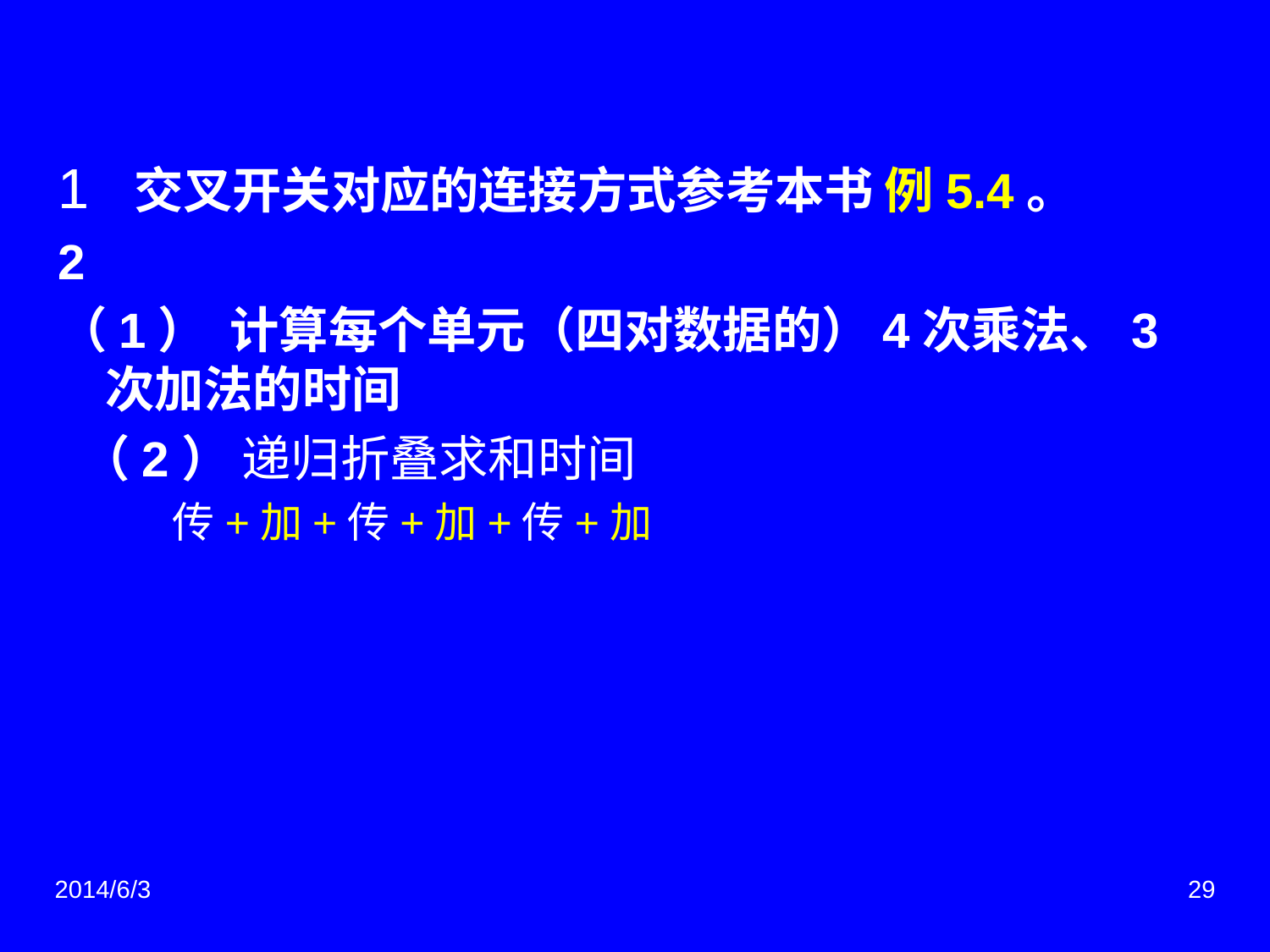

1  交叉开关对应的连接方式参考本书 例5.4。
2
（1）  计算每个单元（四对数据的）4次乘法、3次加法的时间
 （2） 递归折叠求和时间
           传+加+传+加+传+加

2014/6/3
29